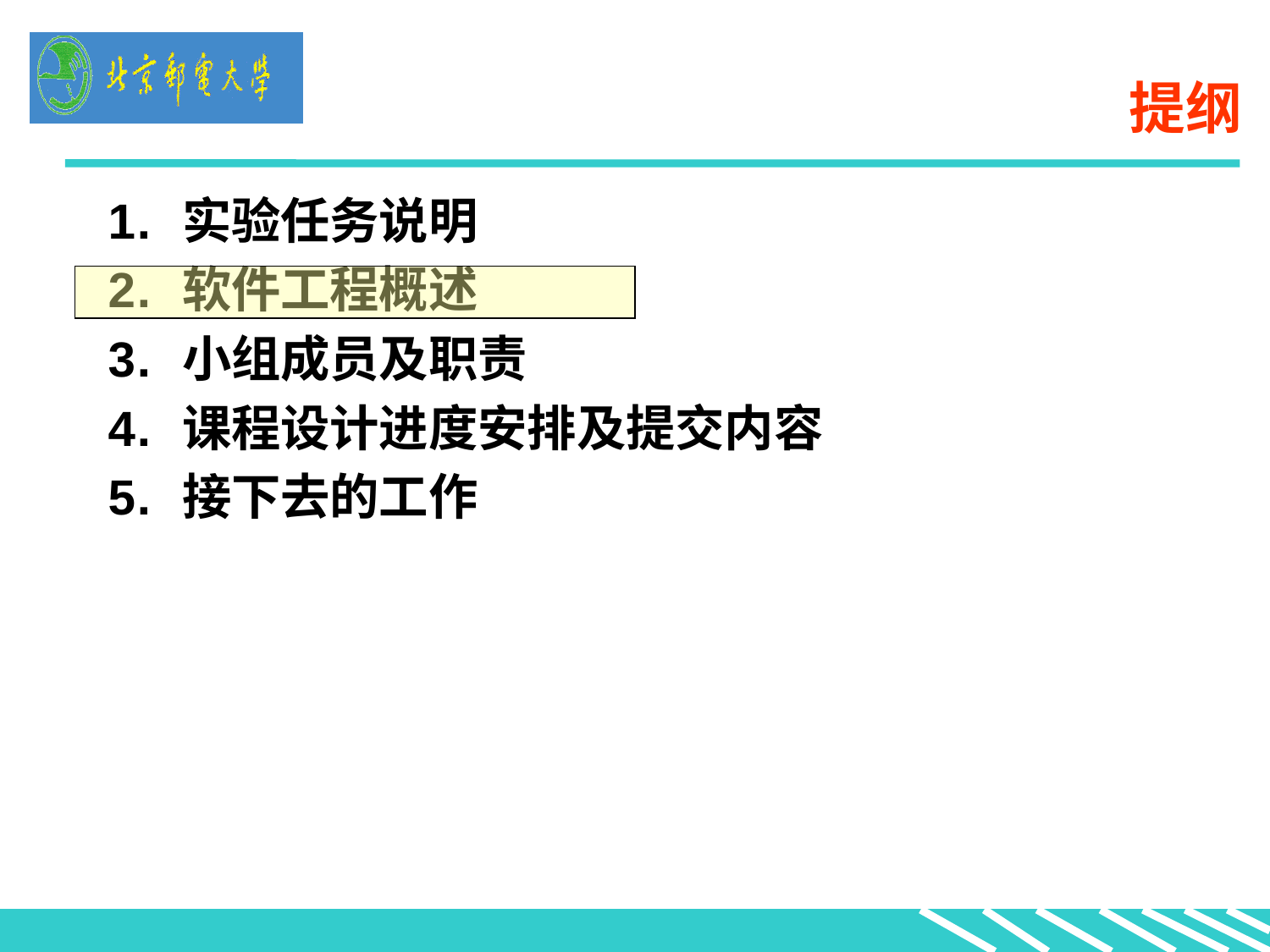

# 提纲
实验任务说明
软件工程概述
小组成员及职责
课程设计进度安排及提交内容
接下去的工作

13